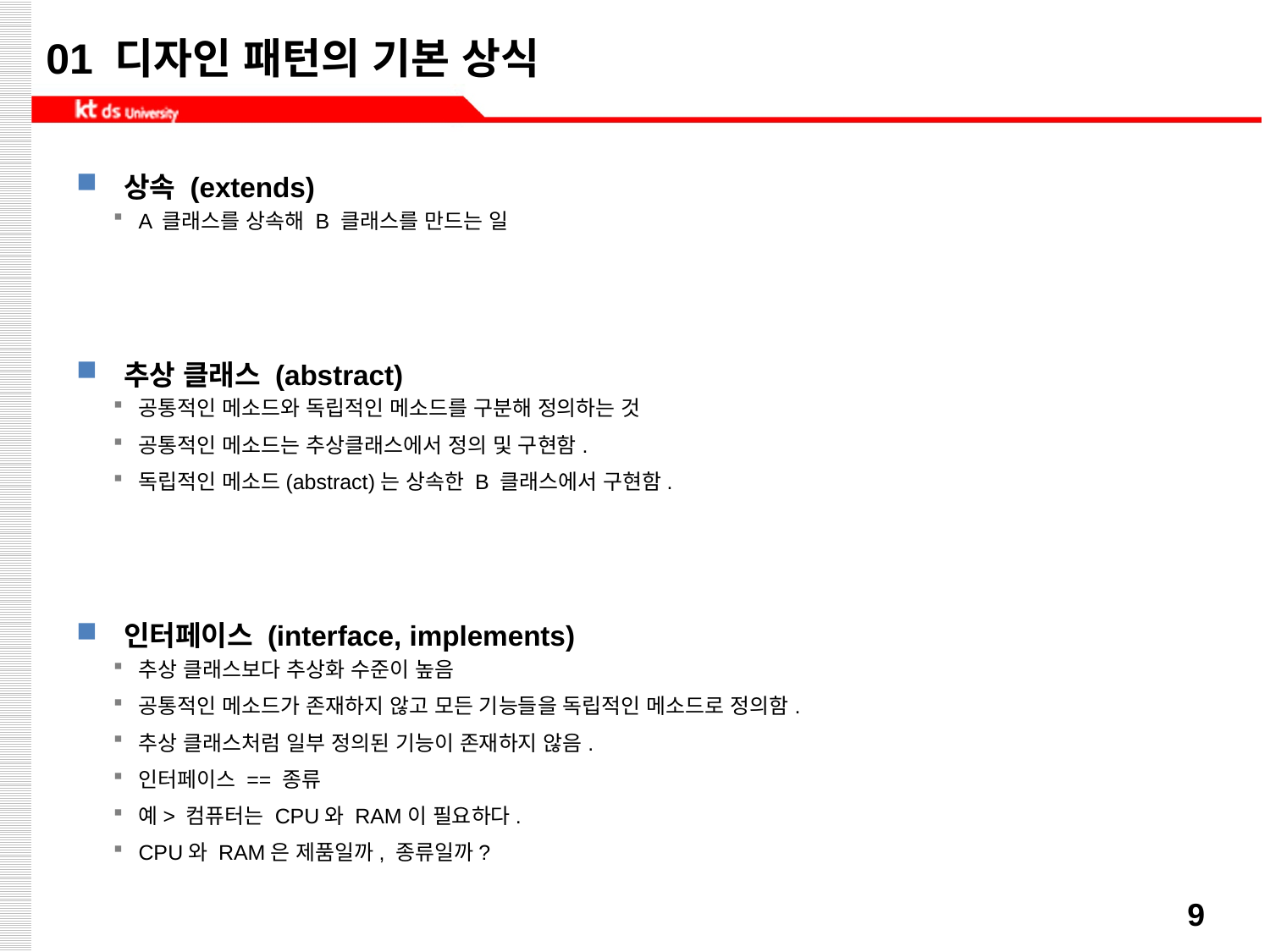

# 01 디자인 패턴의 기본 상식
상속 (extends)
A 클래스를 상속해 B 클래스를 만드는 일

추상 클래스 (abstract)
공통적인 메소드와 독립적인 메소드를 구분해 정의하는 것
공통적인 메소드는 추상클래스에서 정의 및 구현함.
독립적인 메소드(abstract)는 상속한 B 클래스에서 구현함.

인터페이스 (interface, implements)
추상 클래스보다 추상화 수준이 높음
공통적인 메소드가 존재하지 않고 모든 기능들을 독립적인 메소드로 정의함.
추상 클래스처럼 일부 정의된 기능이 존재하지 않음.
인터페이스 == 종류
예> 컴퓨터는 CPU와 RAM이 필요하다.
CPU와 RAM은 제품일까, 종류일까?